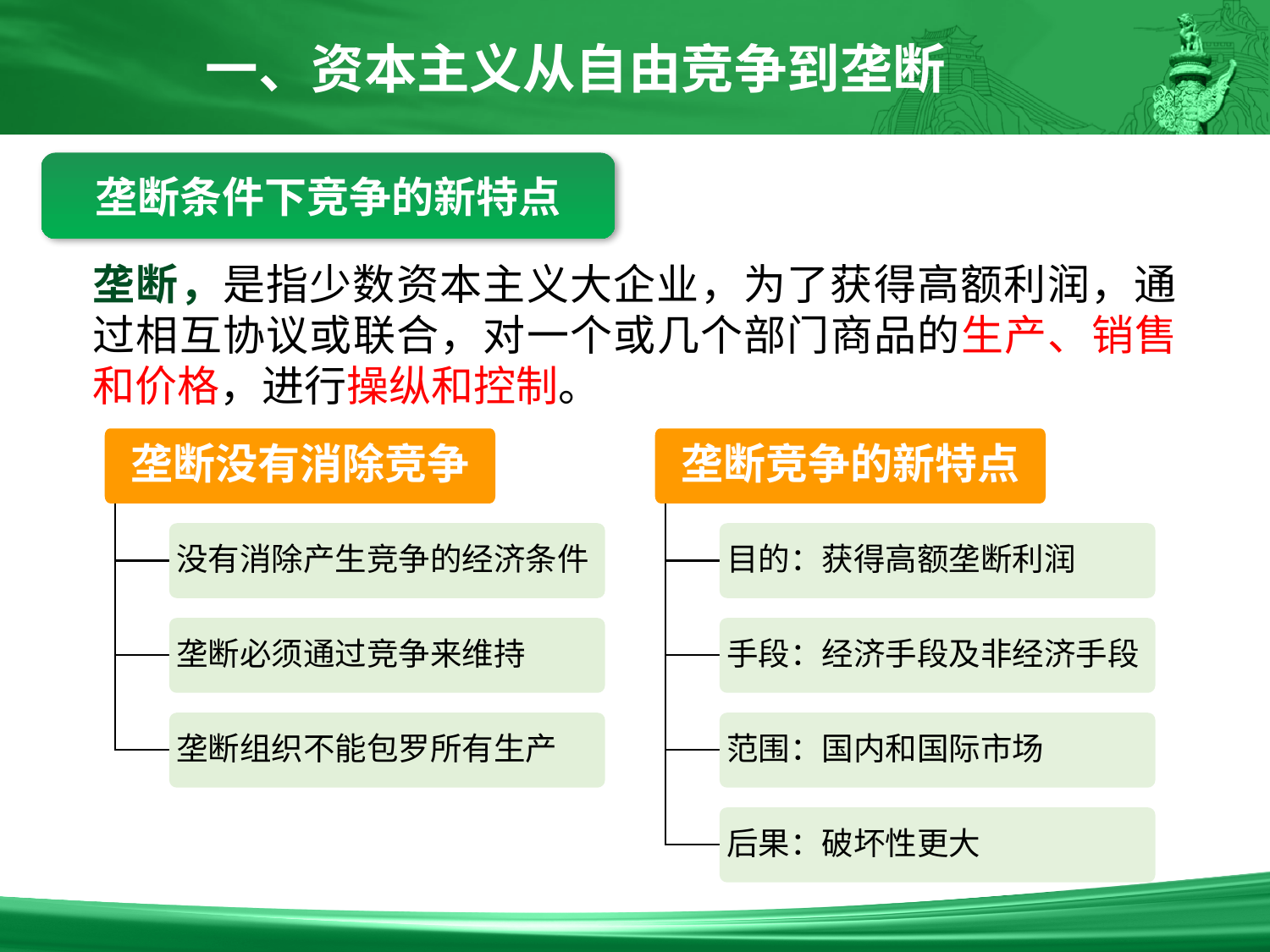

一、资本主义从自由竞争到垄断
垄断条件下竞争的新特点
垄断，是指少数资本主义大企业，为了获得高额利润，通过相互协议或联合，对一个或几个部门商品的生产、销售和价格，进行操纵和控制。
垄断没有消除竞争

没有消除产生竞争的经济条件
垄断必须通过竞争来维持
垄断组织不能包罗所有生产
垄断竞争的新特点

目的：获得高额垄断利润
手段：经济手段及非经济手段
范围：国内和国际市场
后果：破坏性更大